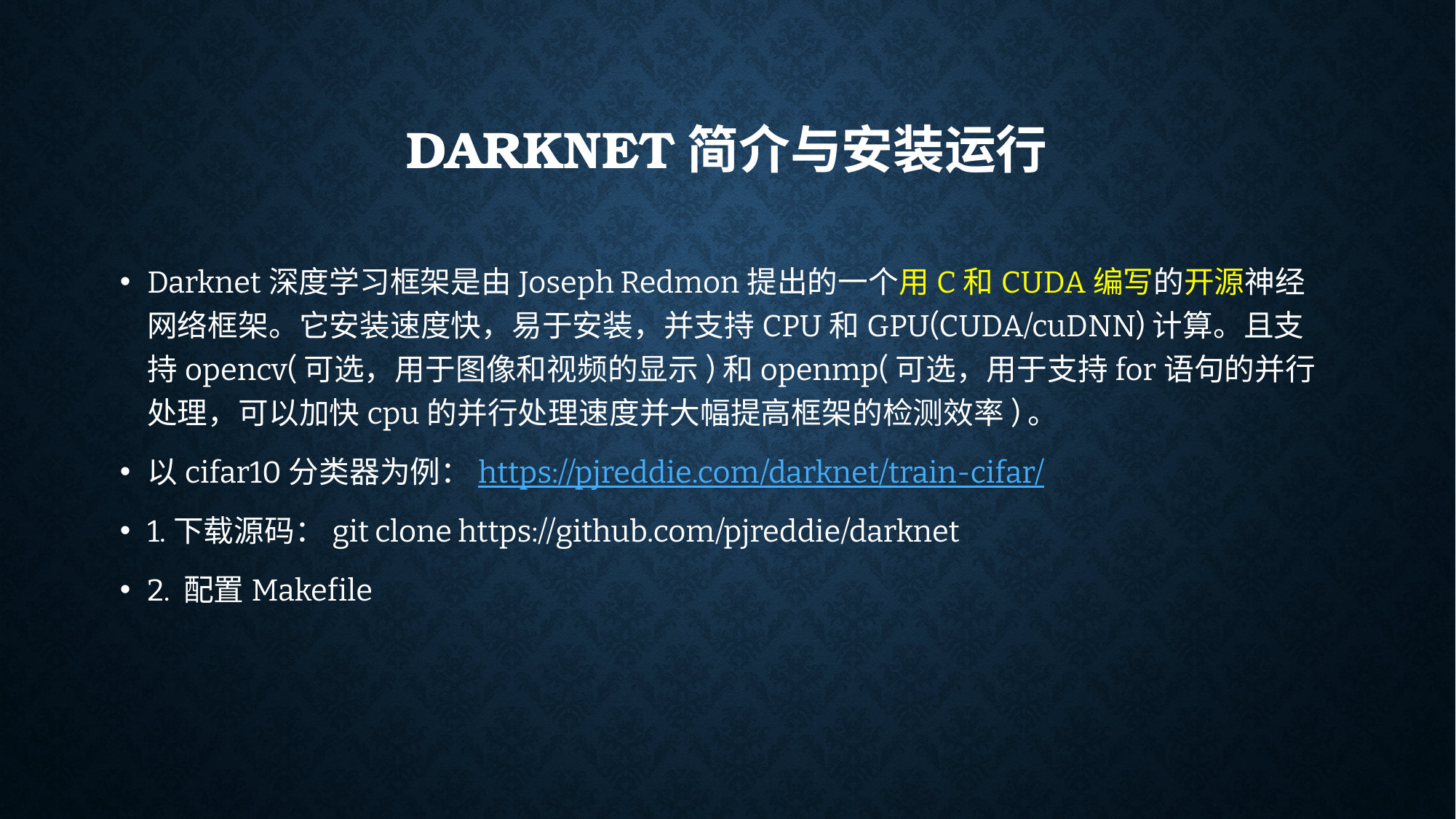

# Darknet简介与安装运行
Darknet深度学习框架是由Joseph Redmon提出的一个用C和CUDA编写的开源神经网络框架。它安装速度快，易于安装，并支持CPU和GPU(CUDA/cuDNN)计算。且支持opencv(可选，用于图像和视频的显示)和openmp(可选，用于支持for语句的并行处理，可以加快cpu的并行处理速度并大幅提高框架的检测效率)。
以cifar10分类器为例：https://pjreddie.com/darknet/train-cifar/
1.下载源码：git clone https://github.com/pjreddie/darknet
2. 配置Makefile